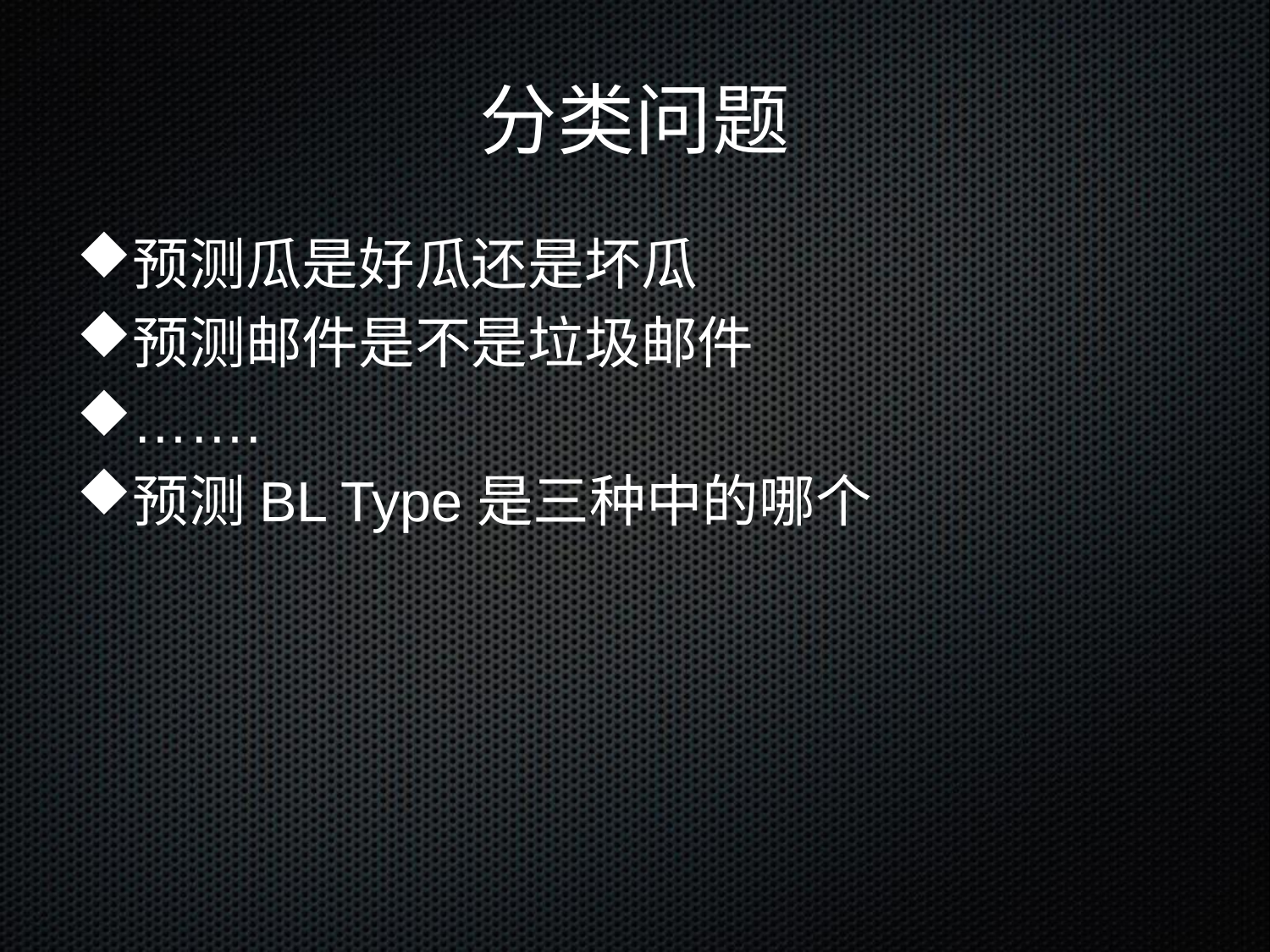

# 分类问题
预测瓜是好瓜还是坏瓜
预测邮件是不是垃圾邮件
…….
预测BL Type是三种中的哪个